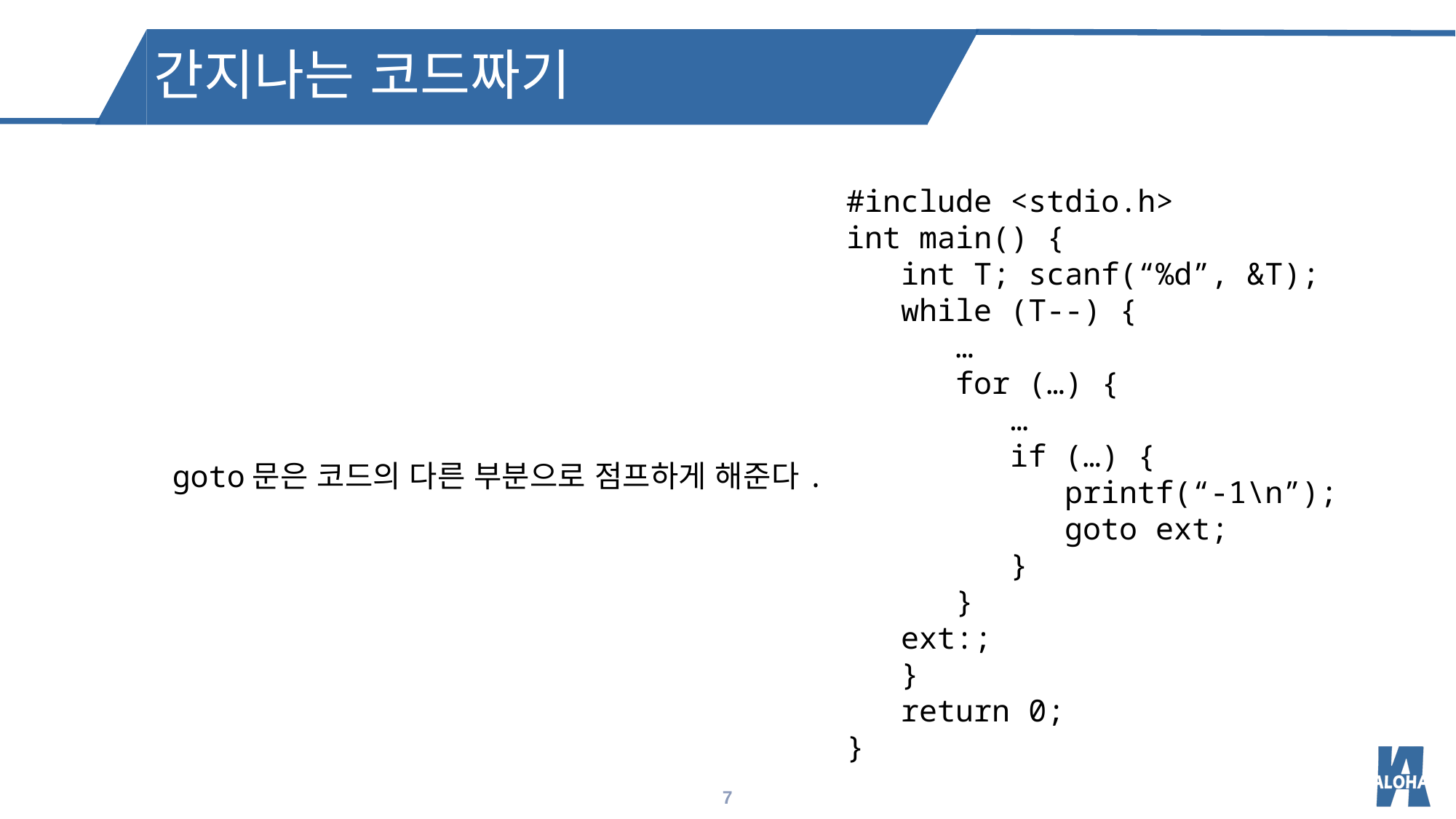

간지나는 코드짜기
#include <stdio.h>
int main() {
   int T; scanf(“%d”, &T);
   while (T--) {
      …
      for (…) {
         …
         if (…) {
            printf(“-1\n”);
            goto ext;
         }
      }
   ext:;
   }
   return 0;
}
goto문은 코드의 다른 부분으로 점프하게 해준다.
7